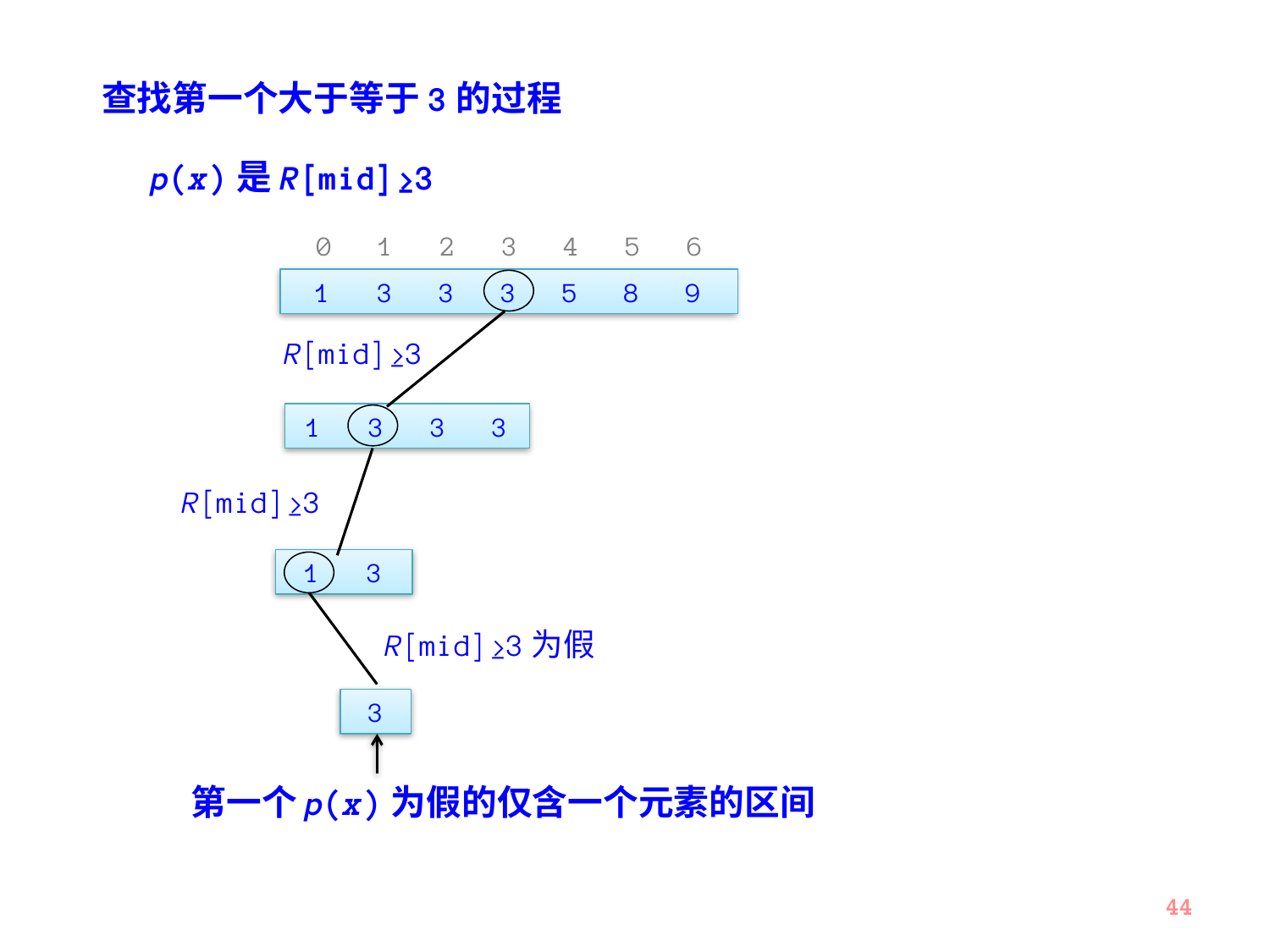

查找第一个大于等于3的过程
p(x)是R[mid]≥3
0   1   2   3   4   5   6
1   3   3   3   5   8   9

R[mid]≥3
1   3   3   3

R[mid]≥3
1   3

R[mid]≥3为假
3
第一个p(x)为假的仅含一个元素的区间
44